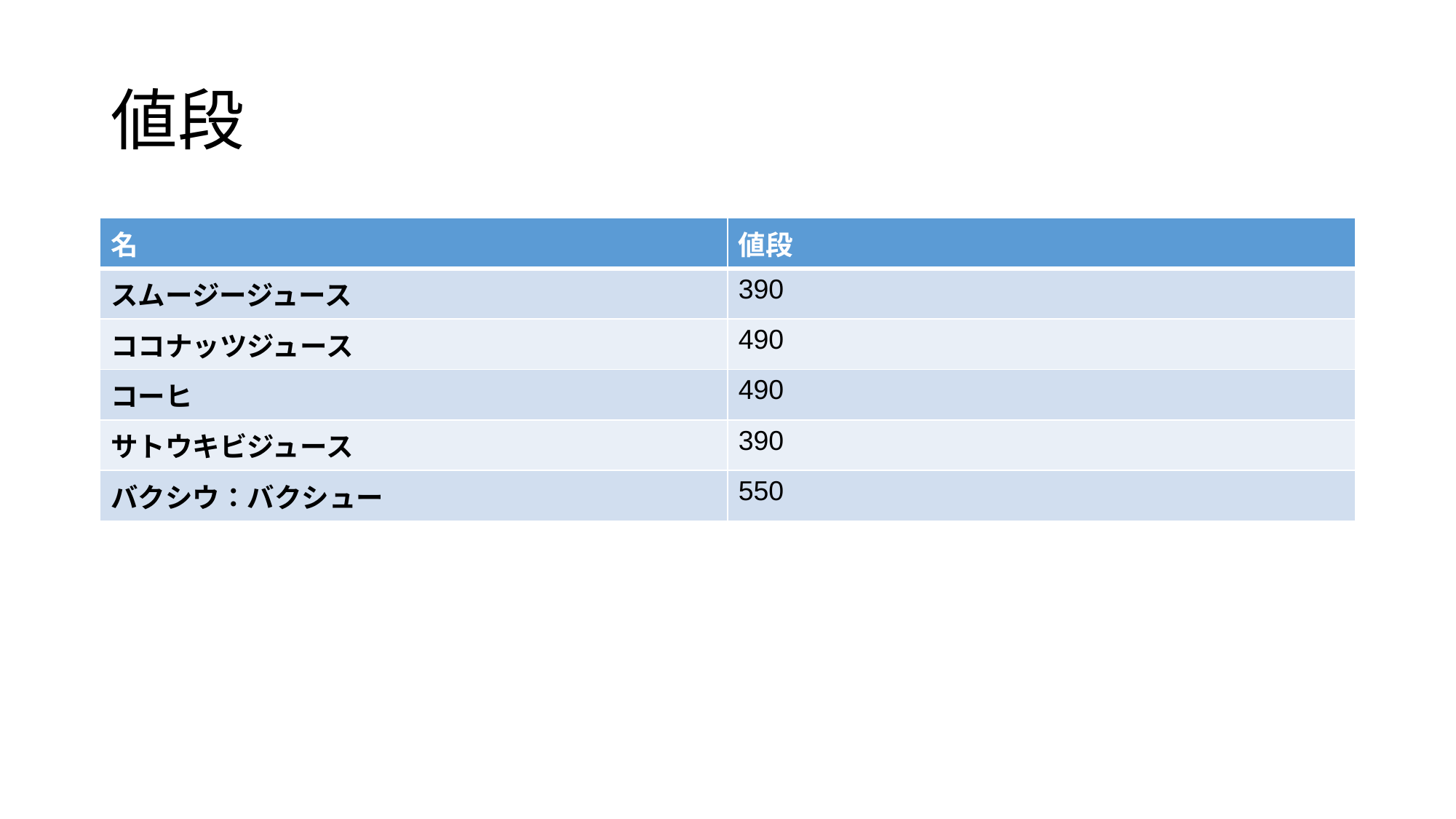

# 値段
| 名 | 値段 |
| --- | --- |
| スムージージュース | 390 |
| ココナッツジュース | 490 |
| コーヒ | 490 |
| サトウキビジュース | 390 |
| バクシウ：バクシュー | 550 |